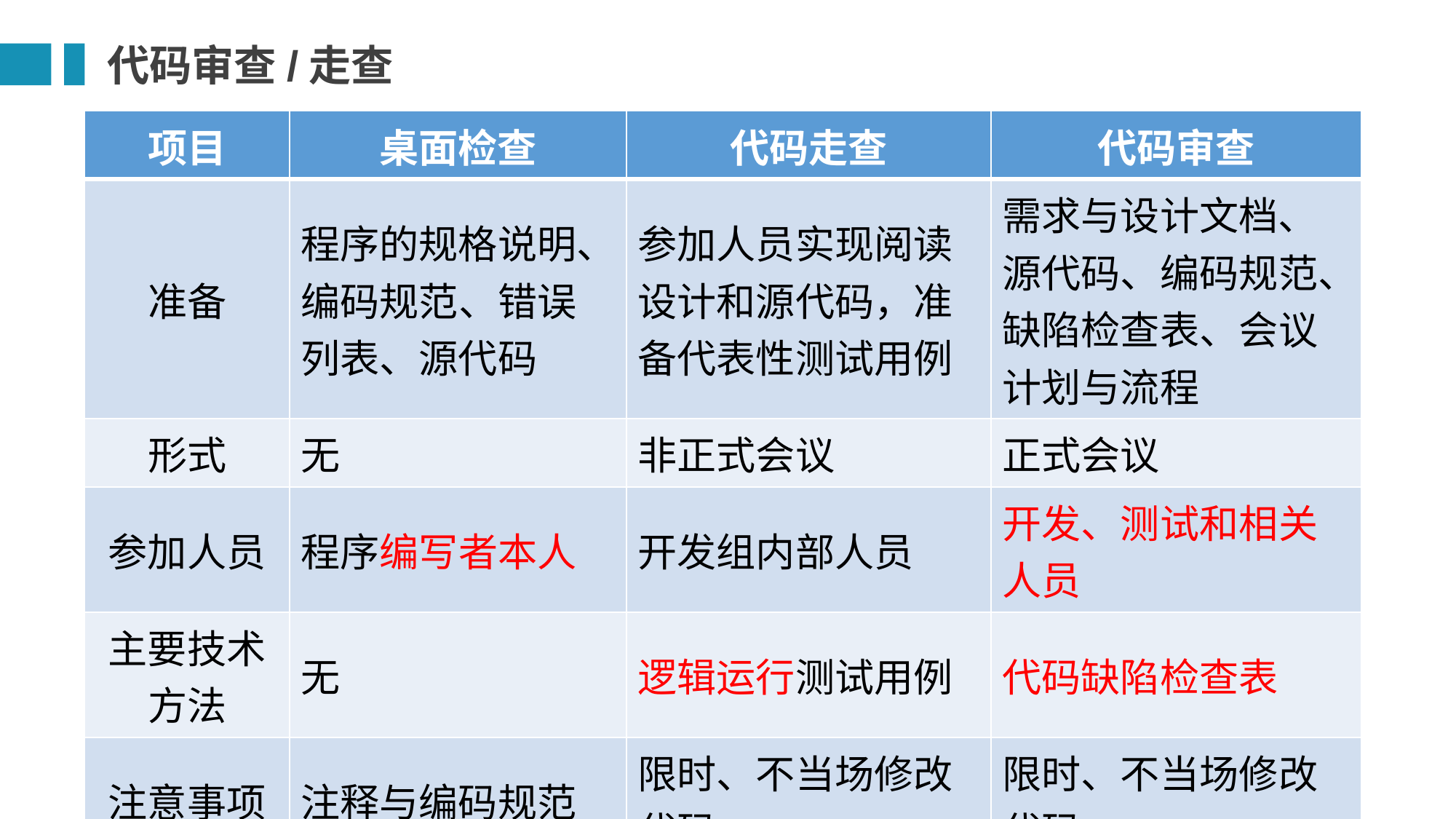

代码审查/走查

| 项目 | 桌面检查 | 代码走查 | 代码审查 |
| --- | --- | --- | --- |
| 准备 | 程序的规格说明、编码规范、错误列表、源代码 | 参加人员实现阅读设计和源代码，准备代表性测试用例 | 需求与设计文档、源代码、编码规范、缺陷检查表、会议计划与流程 |
| 形式 | 无 | 非正式会议 | 正式会议 |
| 参加人员 | 程序编写者本人 | 开发组内部人员 | 开发、测试和相关人员 |
| 主要技术方法 | 无 | 逻辑运行测试用例 | 代码缺陷检查表 |
| 注意事项 | 注释与编码规范 | 限时、不当场修改代码 | 限时、不当场修改代码 |
| 生成文档 | 无 | 静态分析错误报告 | 结果报告 |
28